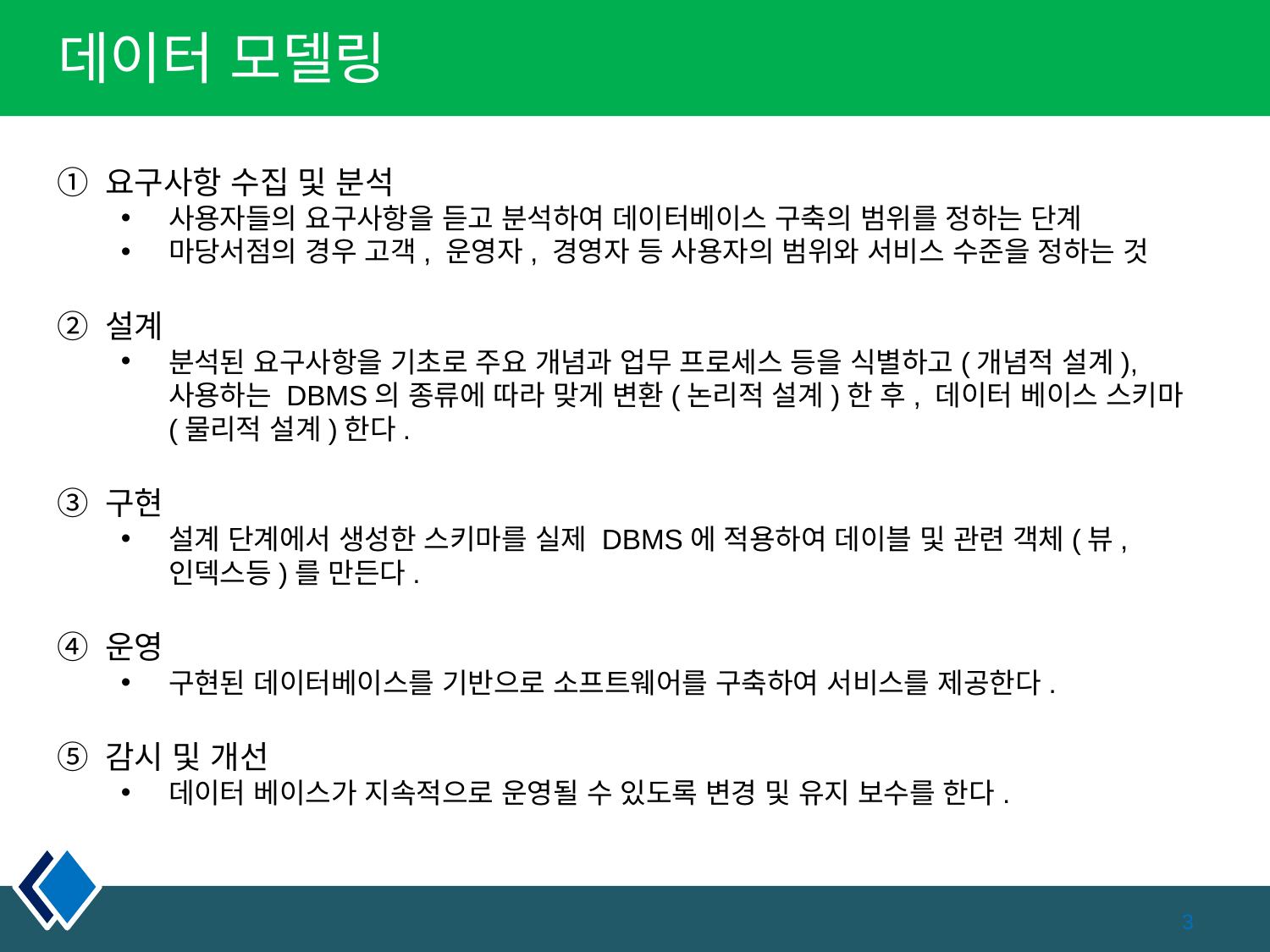

# 데이터 모델링
요구사항 수집 및 분석
사용자들의 요구사항을 듣고 분석하여 데이터베이스 구축의 범위를 정하는 단계
마당서점의 경우 고객, 운영자, 경영자 등 사용자의 범위와 서비스 수준을 정하는 것

설계
분석된 요구사항을 기초로 주요 개념과 업무 프로세스 등을 식별하고(개념적 설계), 사용하는 DBMS의 종류에 따라 맞게 변환(논리적 설계)한 후, 데이터 베이스 스키마(물리적 설계)한다.

구현
설계 단계에서 생성한 스키마를 실제 DBMS에 적용하여 데이블 및 관련 객체(뷰, 인덱스등)를 만든다.

운영
구현된 데이터베이스를 기반으로 소프트웨어를 구축하여 서비스를 제공한다.

감시 및 개선
데이터 베이스가 지속적으로 운영될 수 있도록 변경 및 유지 보수를 한다.
3